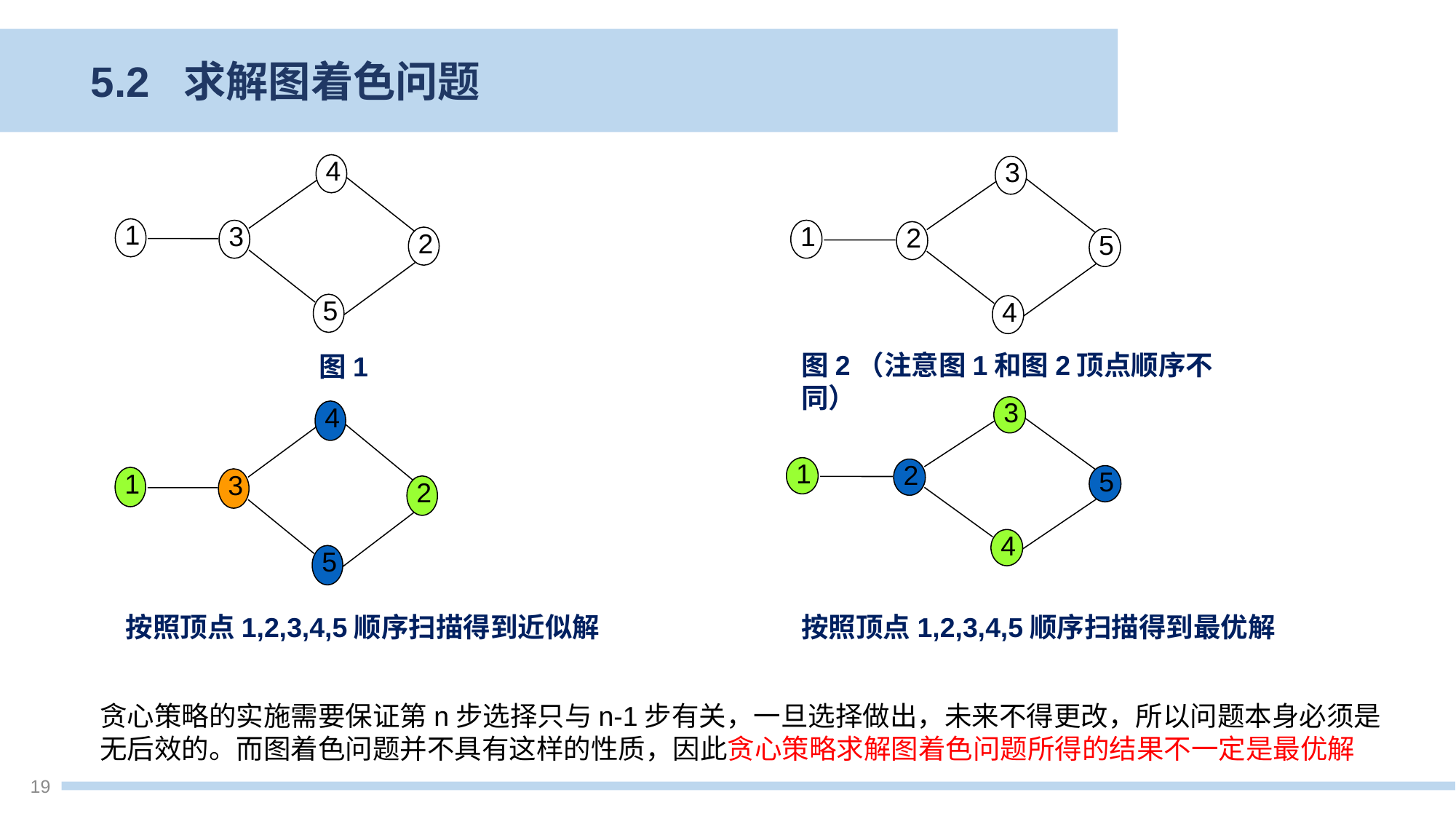

5.2  求解图着色问题
4

1
3
2

5
3

1
2
5

4
图2（注意图1和图2顶点顺序不同）
图1
3

1
2
5

4
4

1
3
2

5
按照顶点1,2,3,4,5顺序扫描得到近似解
按照顶点1,2,3,4,5顺序扫描得到最优解
贪心策略的实施需要保证第n步选择只与n-1步有关，一旦选择做出，未来不得更改，所以问题本身必须是无后效的。而图着色问题并不具有这样的性质，因此贪心策略求解图着色问题所得的结果不一定是最优解
19